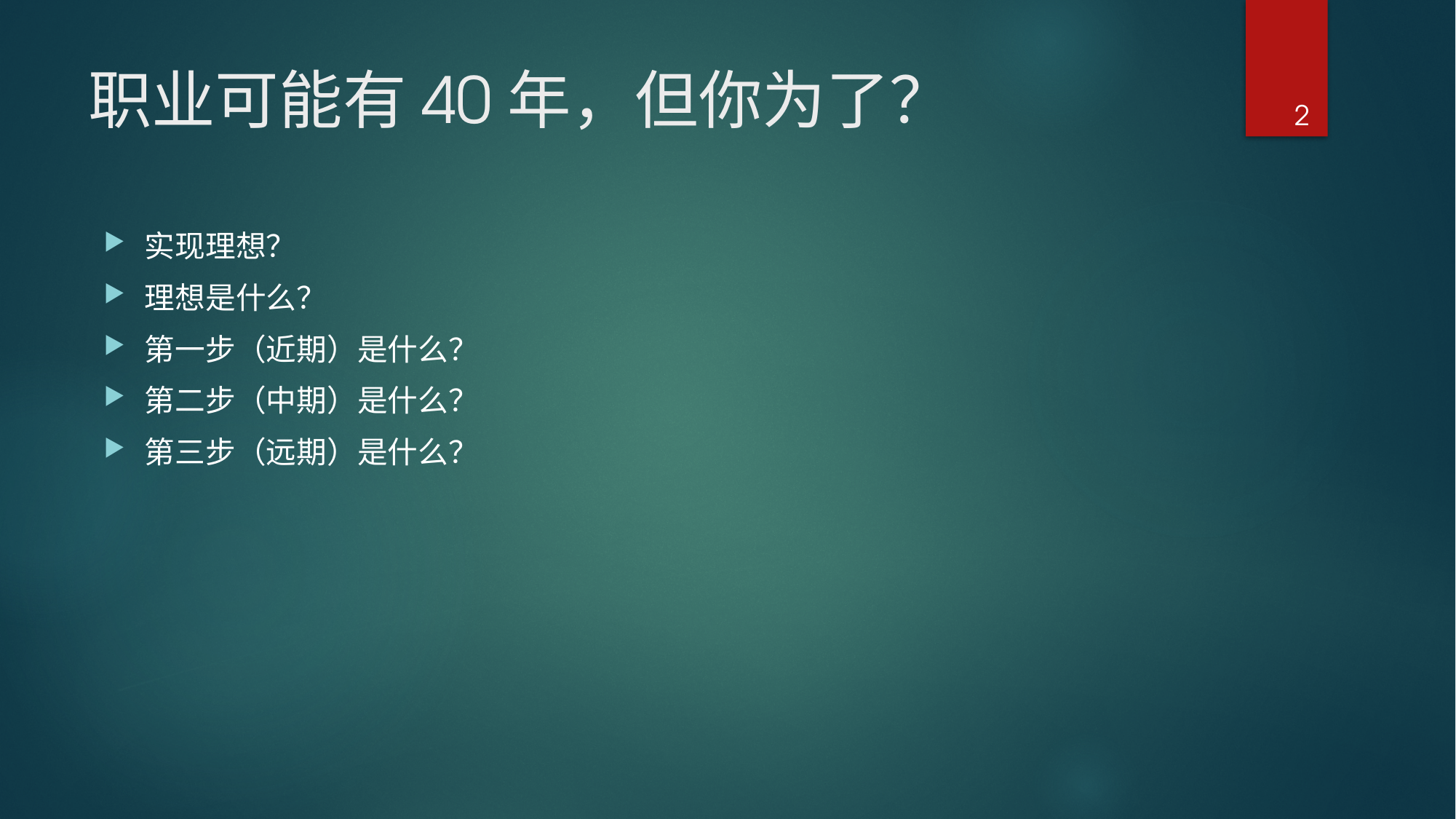

# 职业可能有40年，但你为了？
2
实现理想？
理想是什么？
第一步（近期）是什么？
第二步（中期）是什么？
第三步（远期）是什么？